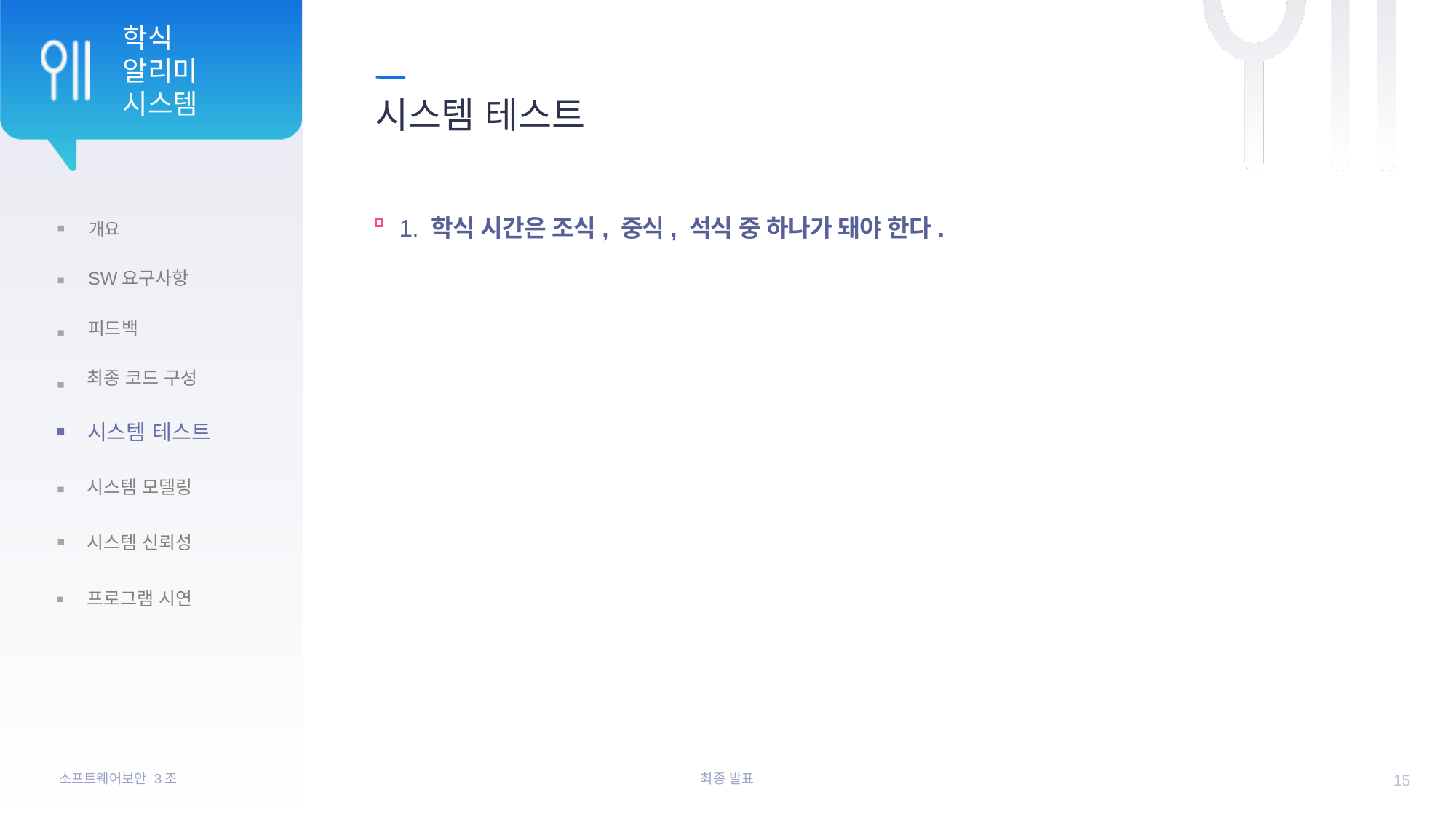

# 시스템 테스트
1. 학식 시간은 조식, 중식, 석식 중 하나가 돼야 한다.

15